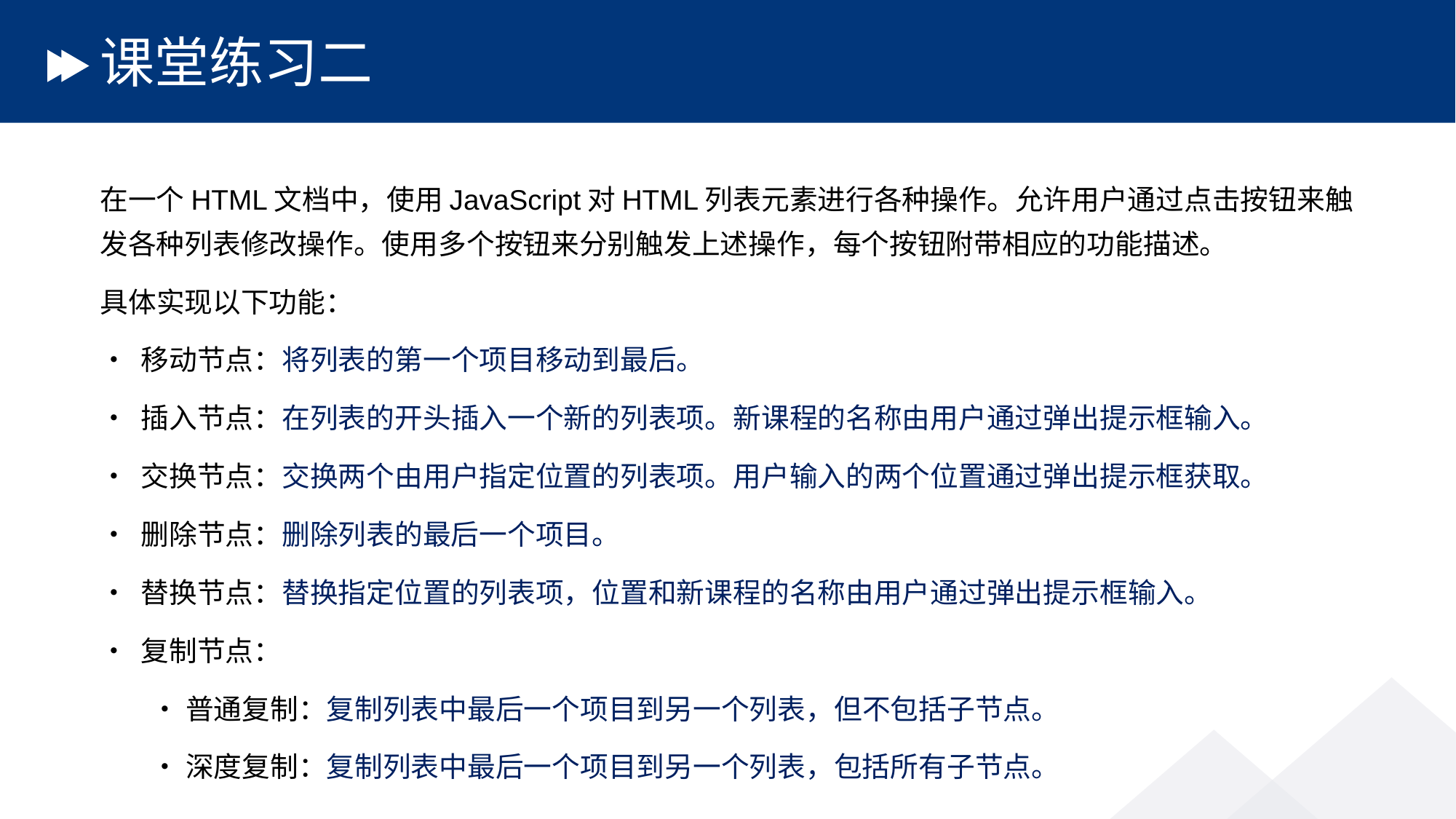

# 课堂练习二
在一个HTML文档中，使用JavaScript对HTML列表元素进行各种操作。允许用户通过点击按钮来触发各种列表修改操作。使用多个按钮来分别触发上述操作，每个按钮附带相应的功能描述。
具体实现以下功能：
• 移动节点：将列表的第一个项目移动到最后。
• 插入节点：在列表的开头插入一个新的列表项。新课程的名称由用户通过弹出提示框输入。
• 交换节点：交换两个由用户指定位置的列表项。用户输入的两个位置通过弹出提示框获取。
• 删除节点：删除列表的最后一个项目。
• 替换节点：替换指定位置的列表项，位置和新课程的名称由用户通过弹出提示框输入。
• 复制节点：
        •普通复制：复制列表中最后一个项目到另一个列表，但不包括子节点。
        •深度复制：复制列表中最后一个项目到另一个列表，包括所有子节点。